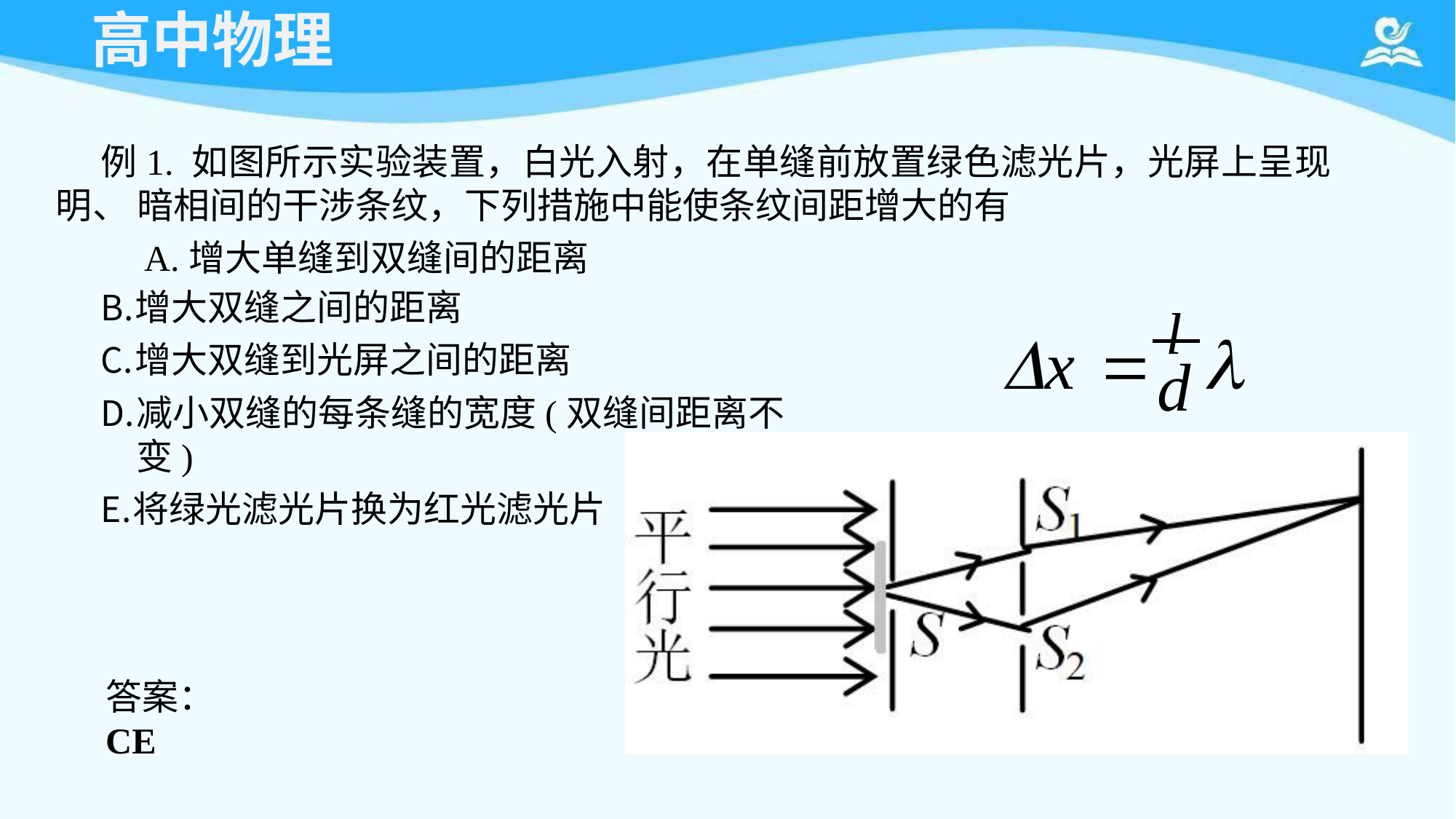

高中物理
例1. 如图所示实验装置，白光入射，在单缝前放置绿色滤光片，光屏上呈现明、 暗相间的干涉条纹，下列措施中能使条纹间距增大的有
A.增大单缝到双缝间的距离
增大双缝之间的距离
增大双缝到光屏之间的距离
减小双缝的每条缝的宽度(双缝间距离不变)
将绿光滤光片换为红光滤光片
Δx  =	l λ

d

答案：CE